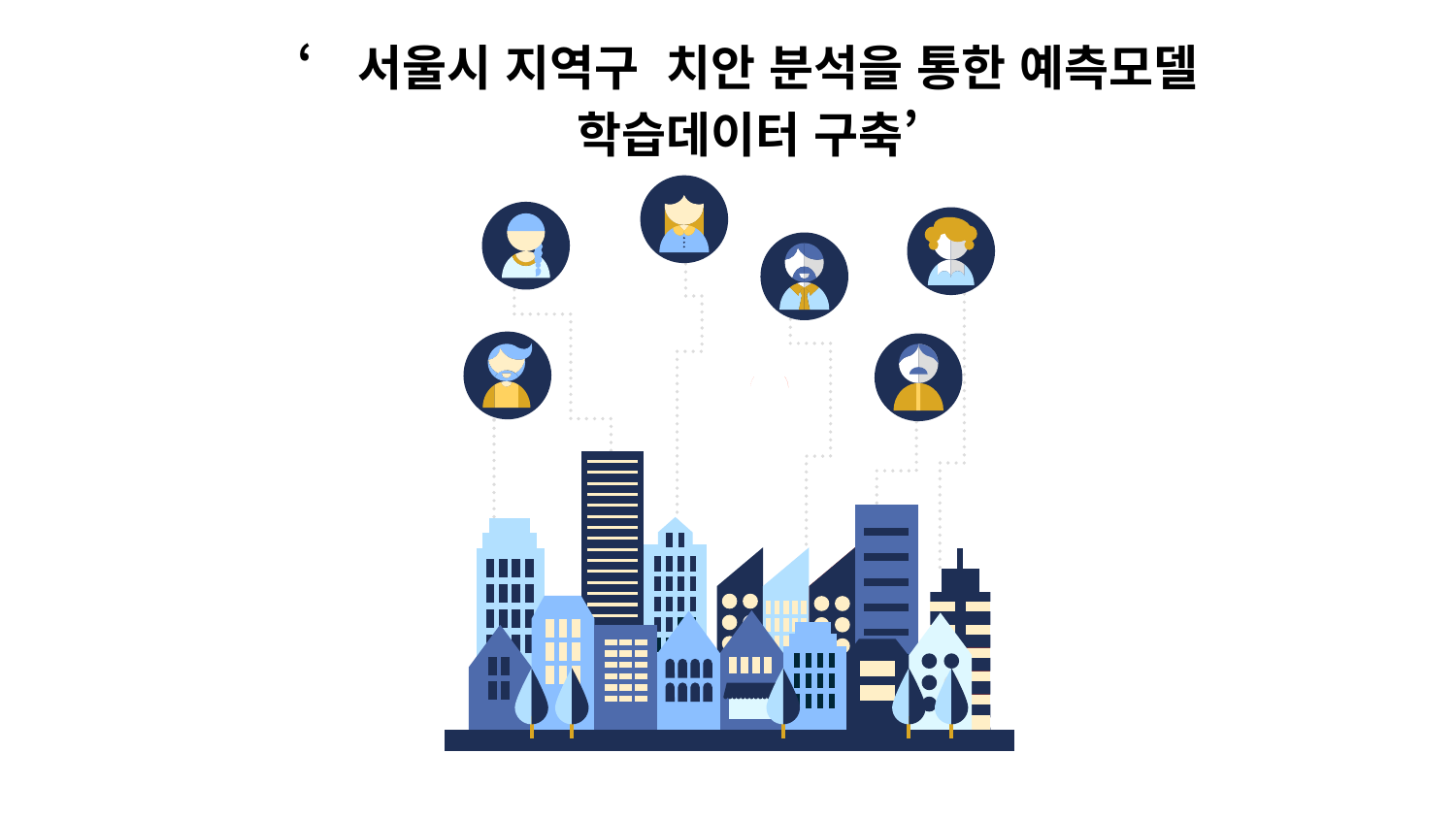

‘서울시 지역구  치안 분석을 통한 예측모델 학습데이터 구축’